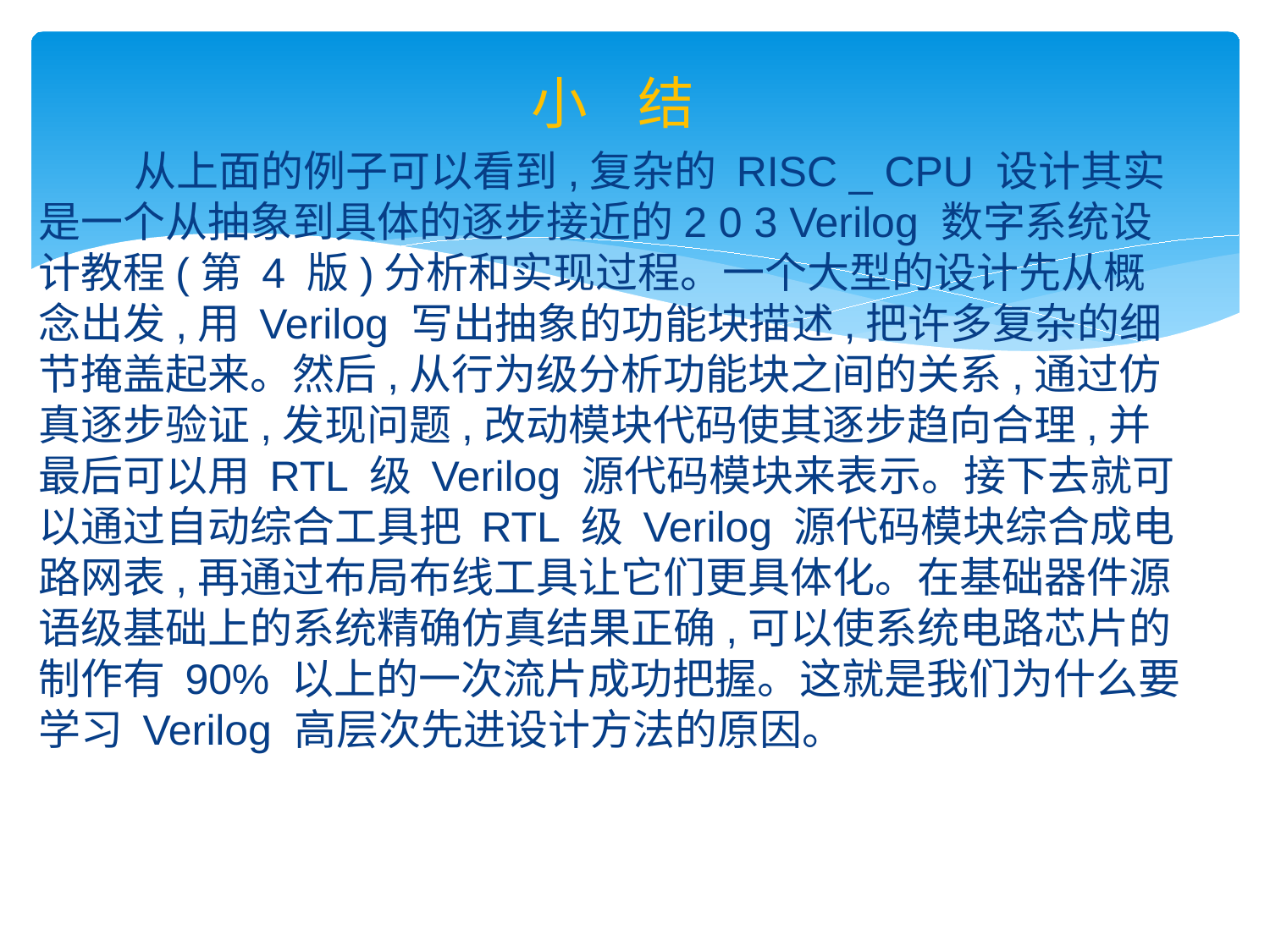

小    结
         从上面的例子可以看到,复杂的 RISC _ CPU 设计其实是一个从抽象到具体的逐步接近的2 0 3 Verilog 数字系统设计教程(第 4 版)分析和实现过程。一个大型的设计先从概念出发,用 Verilog 写出抽象的功能块描述,把许多复杂的细节掩盖起来。然后,从行为级分析功能块之间的关系,通过仿真逐步验证,发现问题,改动模块代码使其逐步趋向合理,并最后可以用 RTL 级 Verilog 源代码模块来表示。接下去就可以通过自动综合工具把 RTL 级 Verilog 源代码模块综合成电路网表,再通过布局布线工具让它们更具体化。在基础器件源语级基础上的系统精确仿真结果正确,可以使系统电路芯片的制作有 90% 以上的一次流片成功把握。这就是我们为什么要学习 Verilog 高层次先进设计方法的原因。